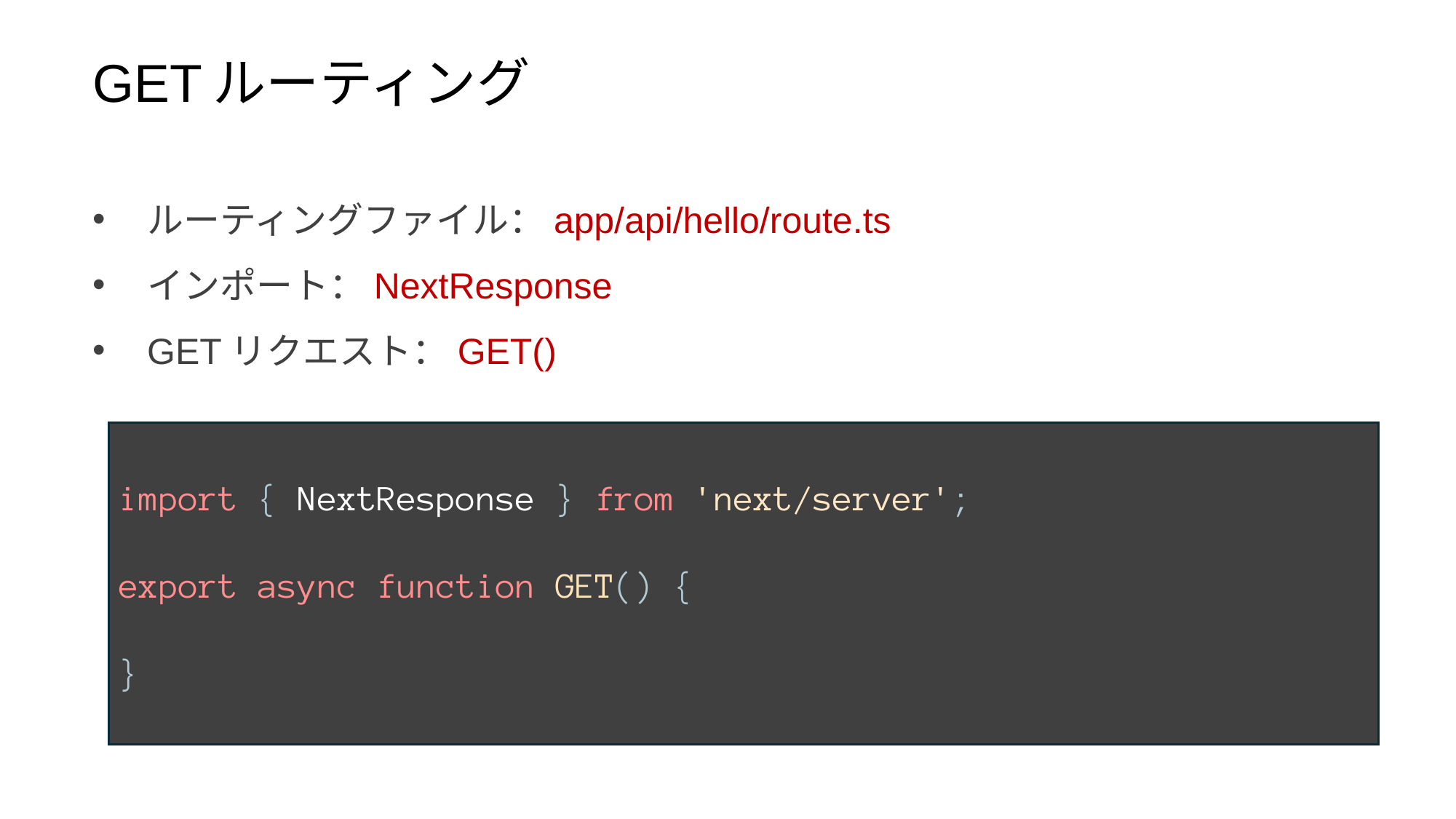

GETルーティング
ルーティングファイル：app/api/hello/route.ts
インポート：NextResponse
GETリクエスト：GET()
import { NextResponse } from 'next/server';

export async function GET() {

}